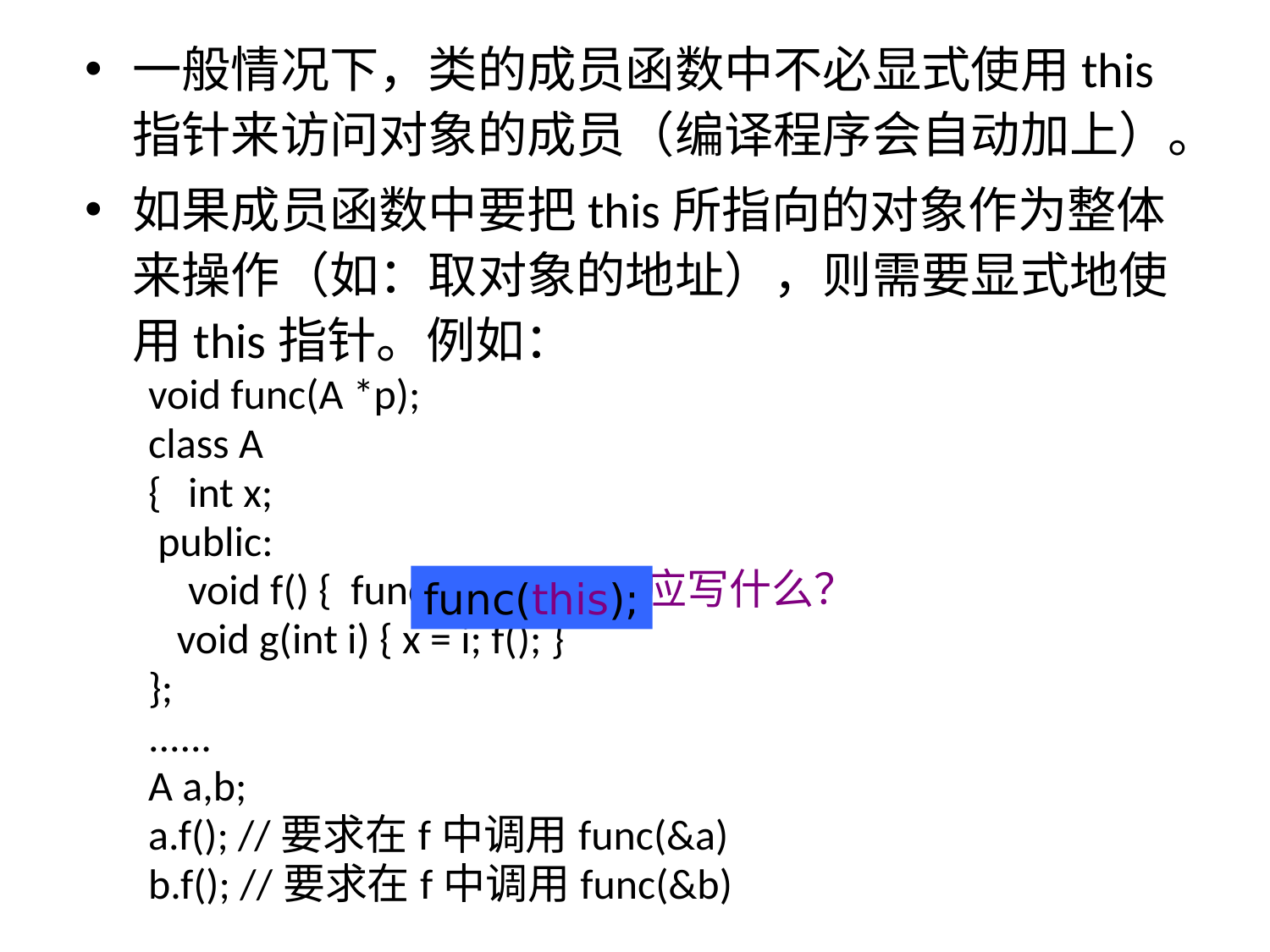

一般情况下，类的成员函数中不必显式使用this指针来访问对象的成员（编译程序会自动加上）。
如果成员函数中要把this所指向的对象作为整体来操作（如：取对象的地址），则需要显式地使用this指针。例如：
void func(A *p);
class A
{	int x;
 public:
	void f() {  func(?);     } //“?”应写什么？
   void g(int i) { x = i; f(); }
};
......
A a,b;
a.f(); //要求在f中调用func(&a)
b.f(); //要求在f中调用func(&b)
func(this);